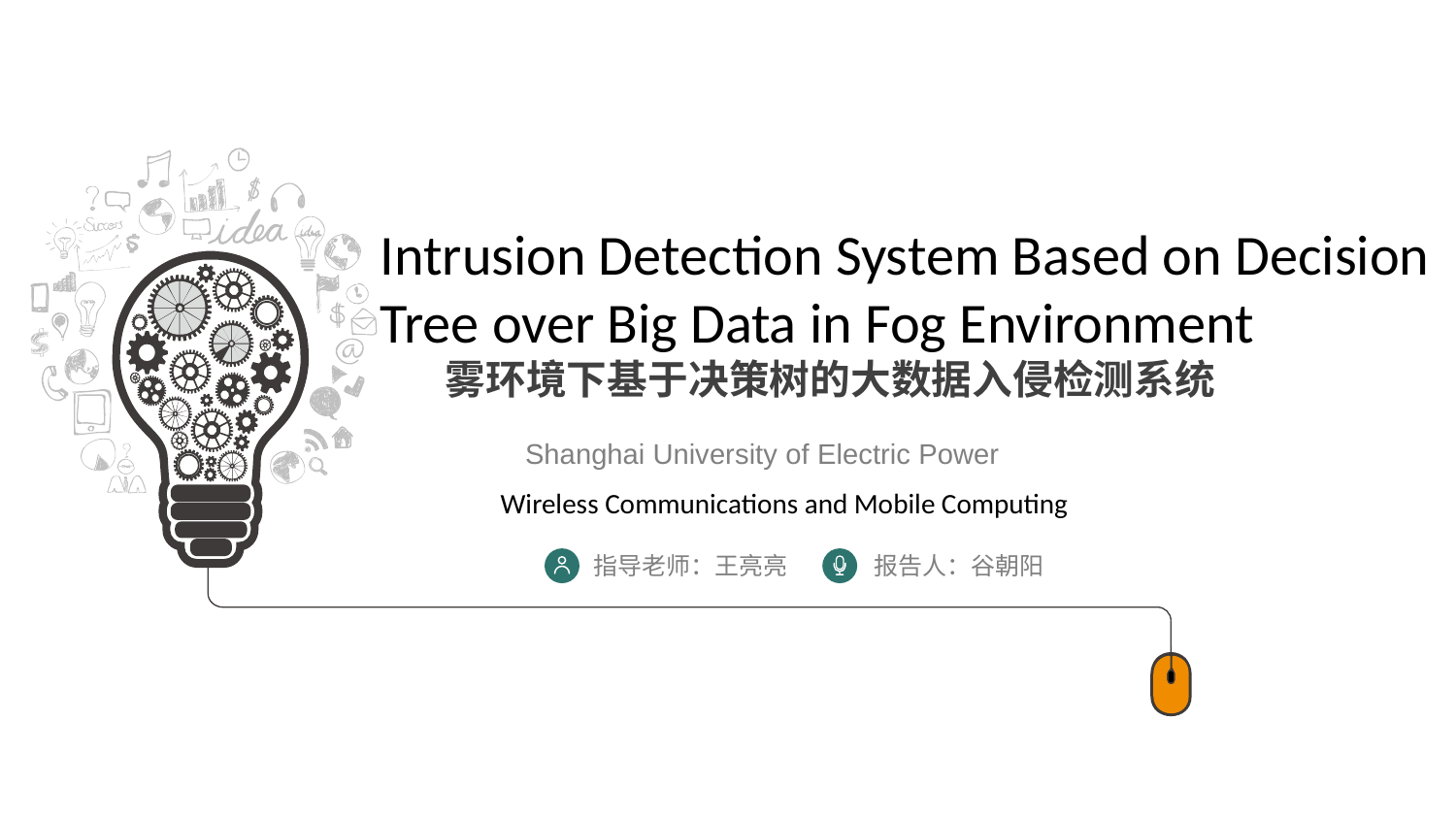

Intrusion Detection System Based on Decision Tree over Big Data in Fog Environment
      雾环境下基于决策树的大数据入侵检测系统
Shanghai University of Electric Power
Wireless Communications and Mobile Computing
指导老师：王亮亮
报告人：谷朝阳